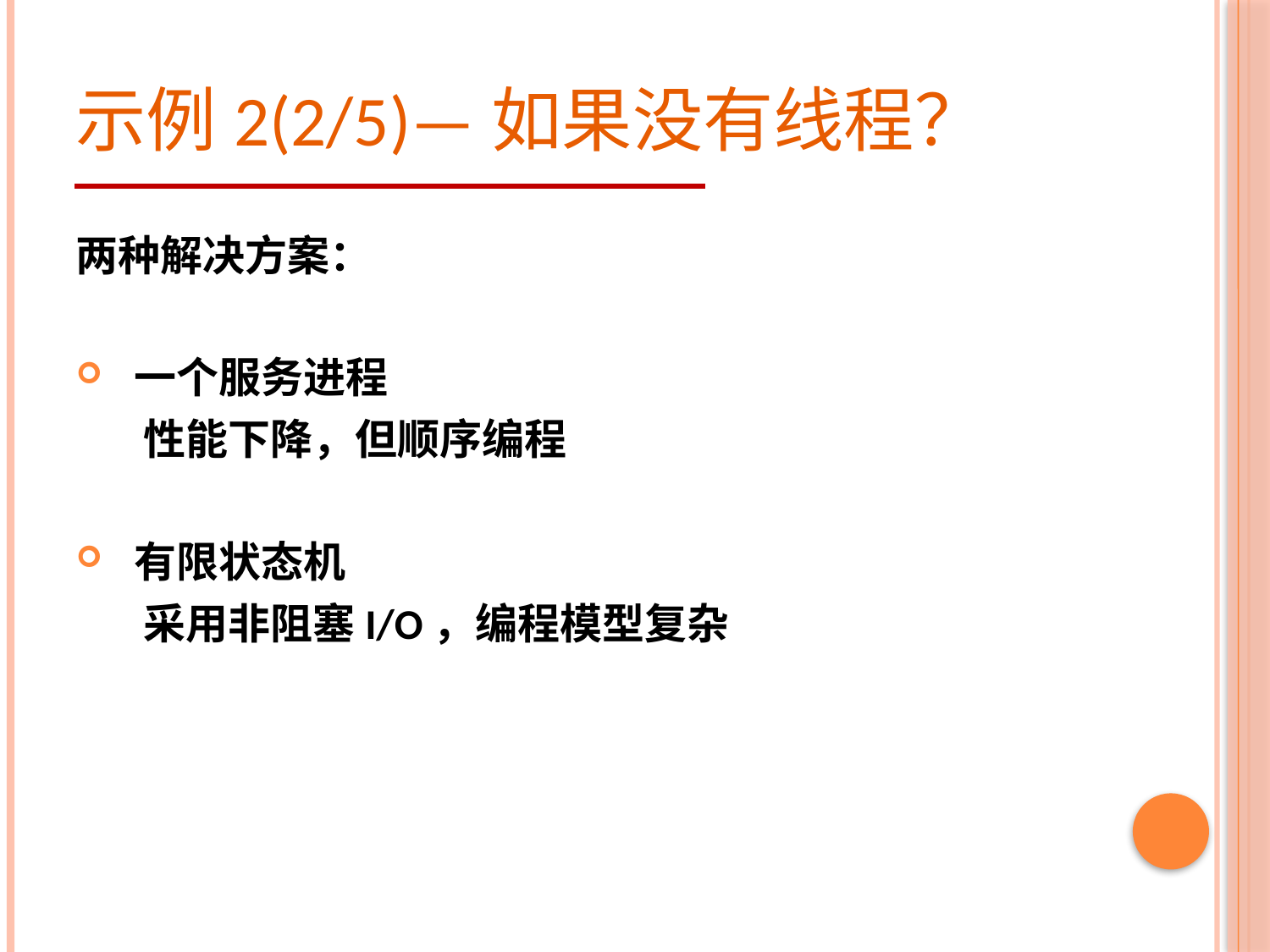

# 示例2(2/5)—如果没有线程？
两种解决方案：

 一个服务进程
      性能下降，但顺序编程

 有限状态机
      采用非阻塞I/O，编程模型复杂